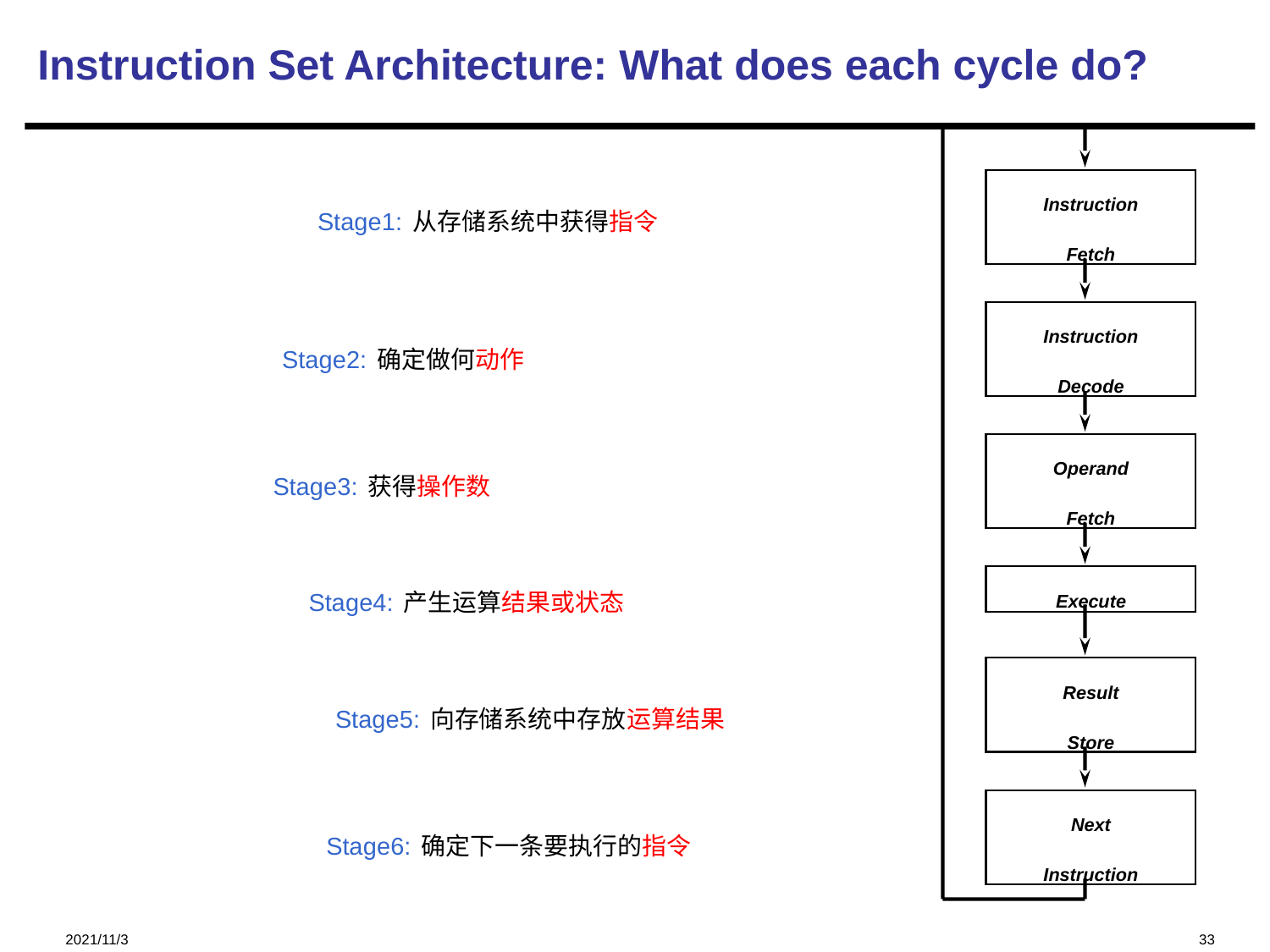

# Instruction Set Architecture: What does each cycle do?

Instruction
Fetch

Instruction
Decode

Operand
Fetch

Execute

Result
Store

Next
Instruction

Stage1:从存储系统中获得指令
Stage2:确定做何动作
Stage3:获得操作数
Stage4:产生运算结果或状态
Stage5:向存储系统中存放运算结果
Stage6:确定下一条要执行的指令
2021/11/3
33